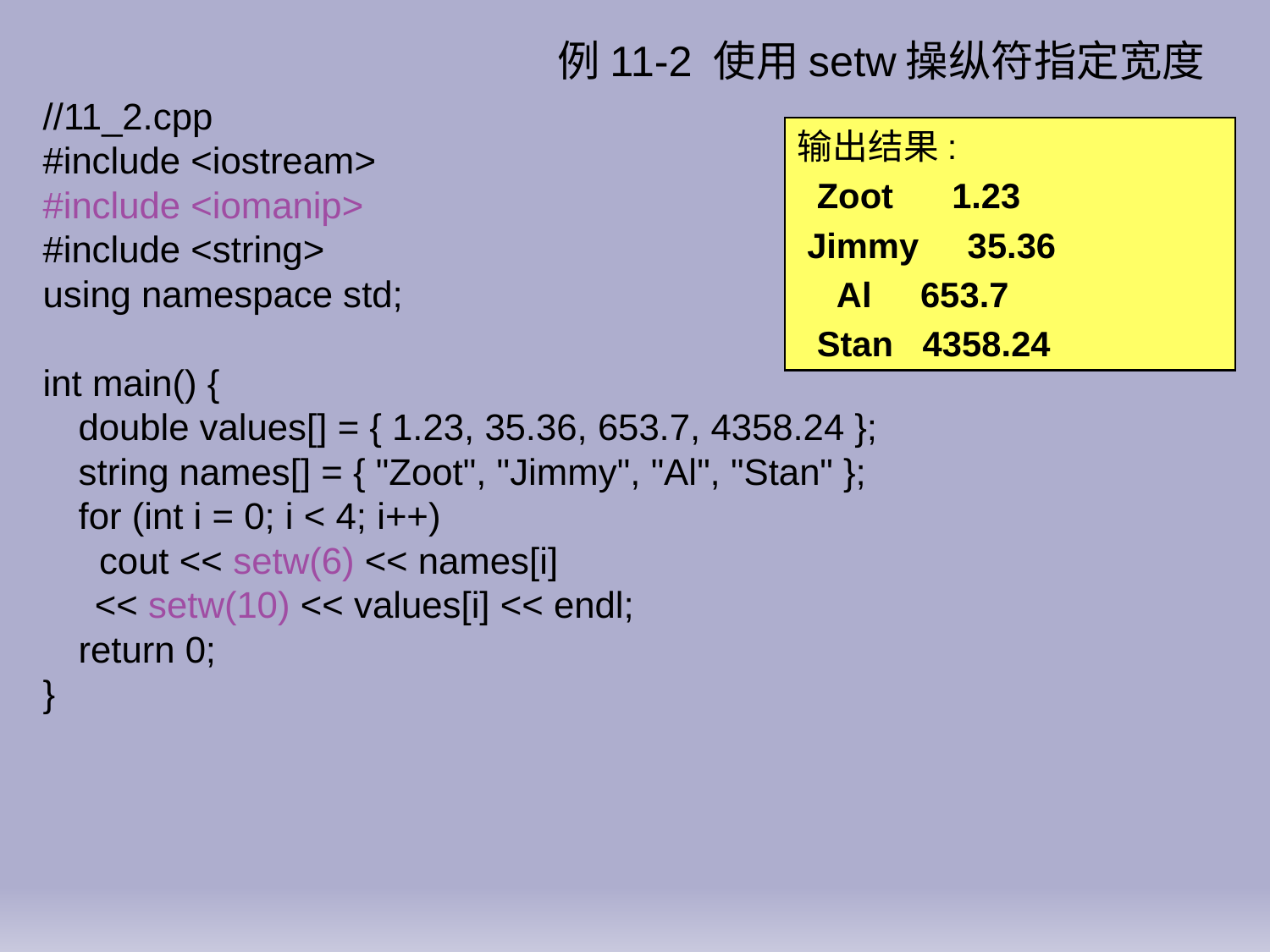

# 例11-2 使用setw操纵符指定宽度
//11_2.cpp
#include <iostream>
#include <iomanip>
#include <string>
using namespace std;

int main() {
	double values[] = { 1.23, 35.36, 653.7, 4358.24 };
	string names[] = { "Zoot", "Jimmy", "Al", "Stan" };
	for (int i = 0; i < 4; i++)
	  cout << setw(6) << names[i]
     << setw(10) << values[i] << endl;
	return 0;
}

输出结果:
  Zoot      1.23
 Jimmy     35.36
    Al     653.7
  Stan   4358.24